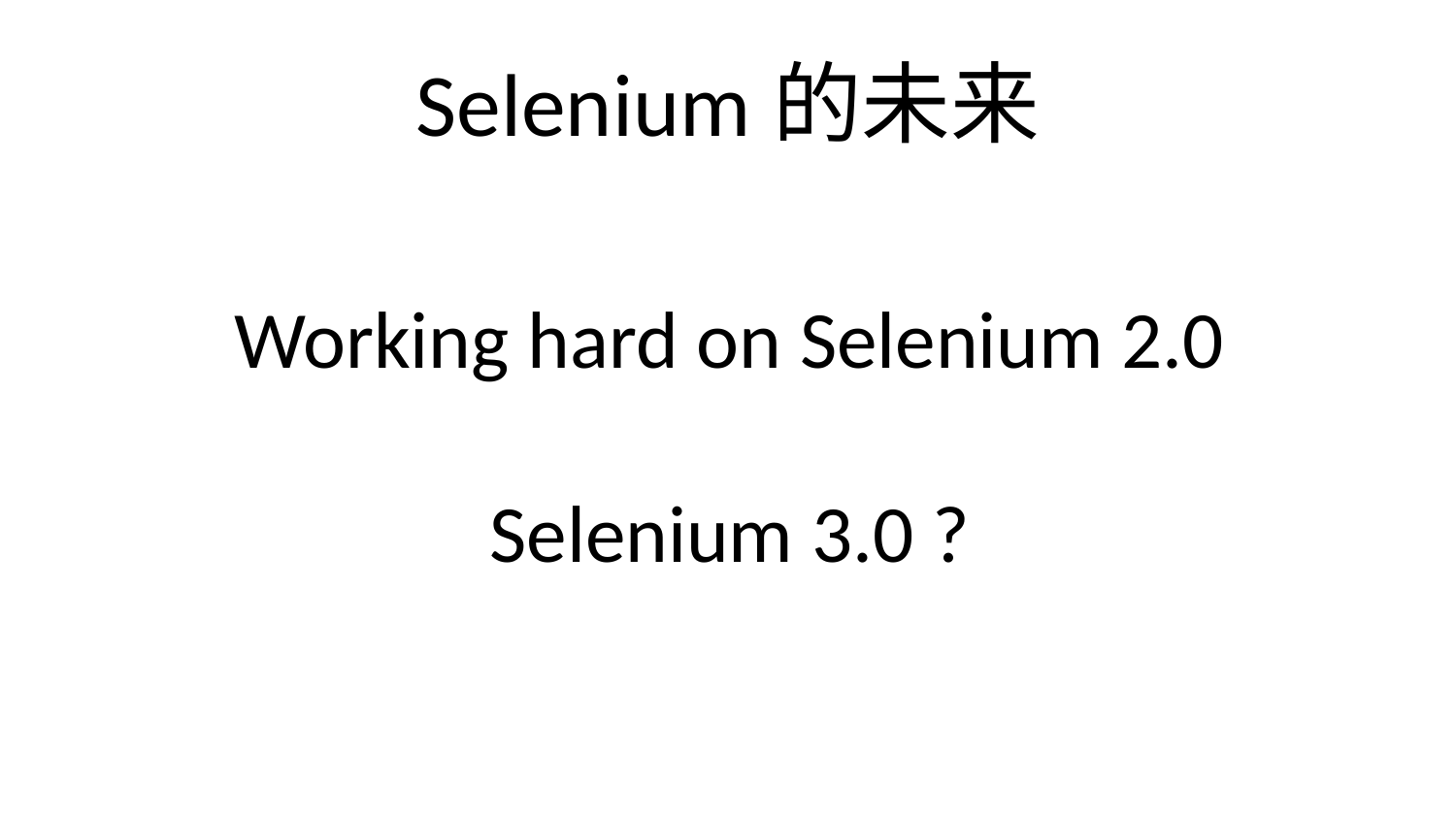

# Selenium的未来
Working hard on Selenium 2.0

Selenium 3.0 ?